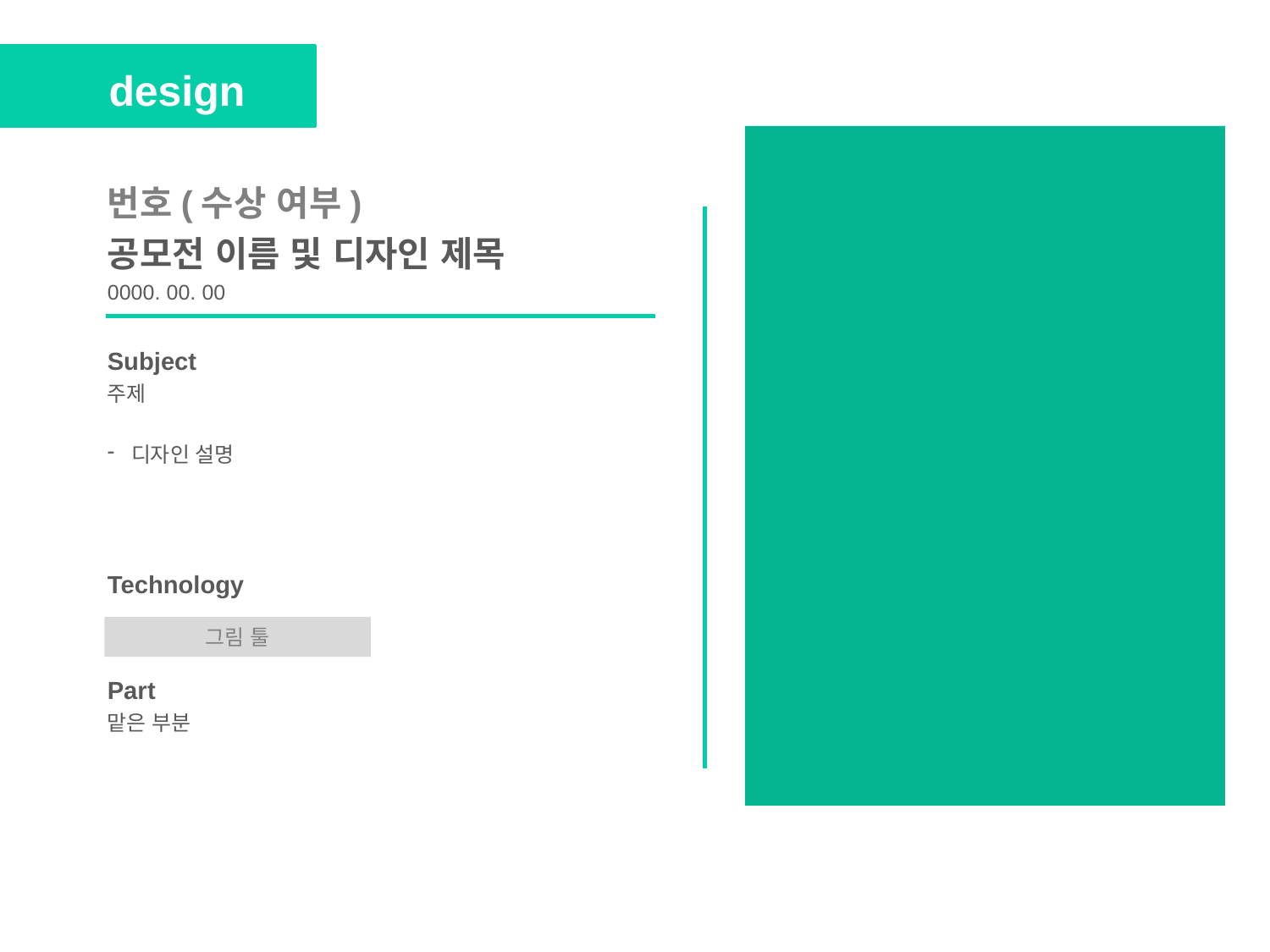

design

번호(수상 여부)
공모전 이름 및 디자인 제목
0000. 00. 00

Subject
주제

디자인 설명

Technology

Part
맡은 부분
그림 툴